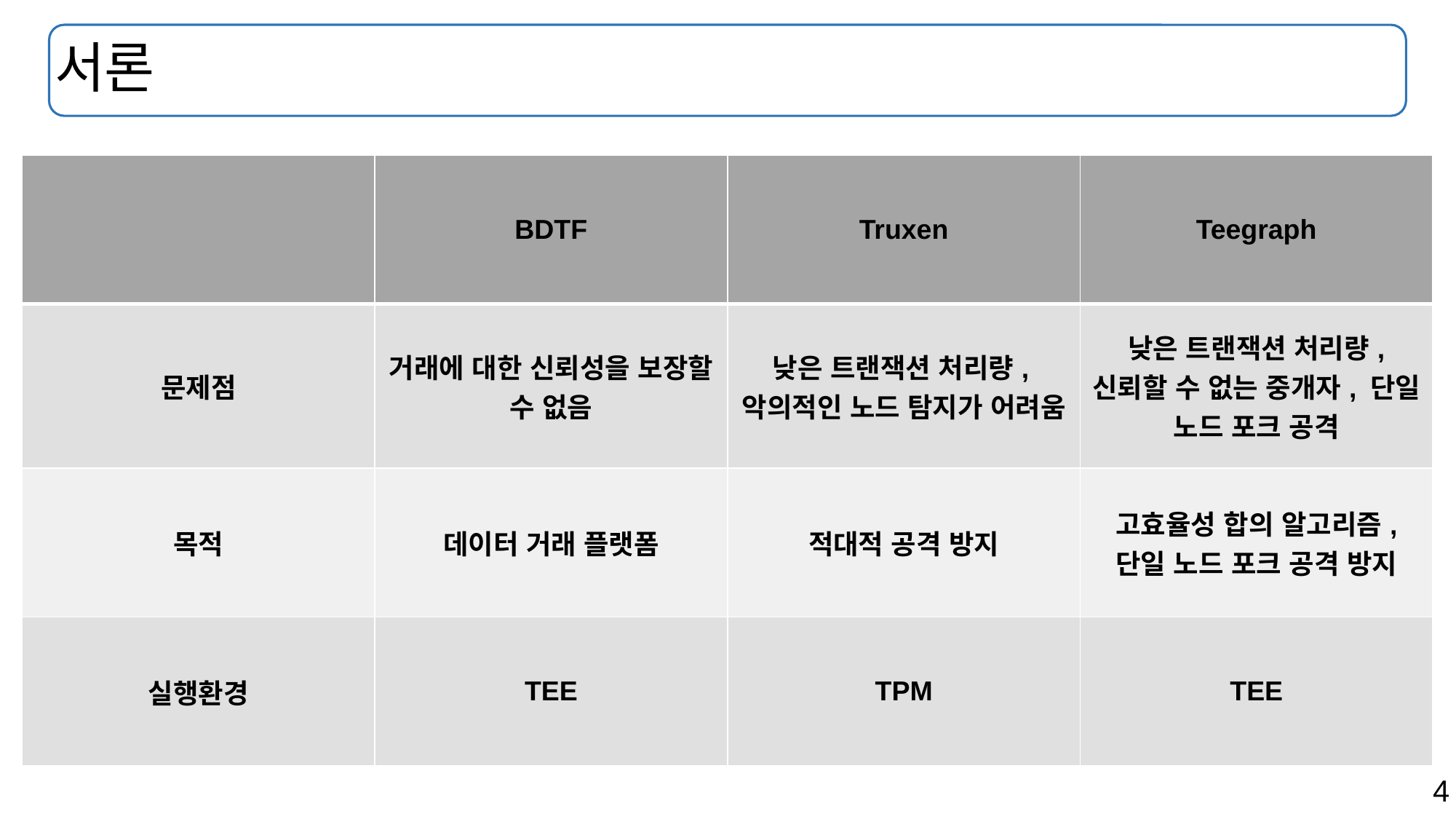

# 서론
|  | BDTF | Truxen | Teegraph |
| --- | --- | --- | --- |
| 문제점 | 거래에 대한 신뢰성을 보장할 수 없음 | 낮은 트랜잭션 처리량,악의적인 노드 탐지가 어려움 | 낮은 트랜잭션 처리량, 신뢰할 수 없는 중개자, 단일 노드 포크 공격 |
| 목적 | 데이터 거래 플랫폼 | 적대적 공격 방지 | 고효율성 합의 알고리즘, 단일 노드 포크 공격 방지 |
| 실행환경 | TEE | TPM | TEE |
4